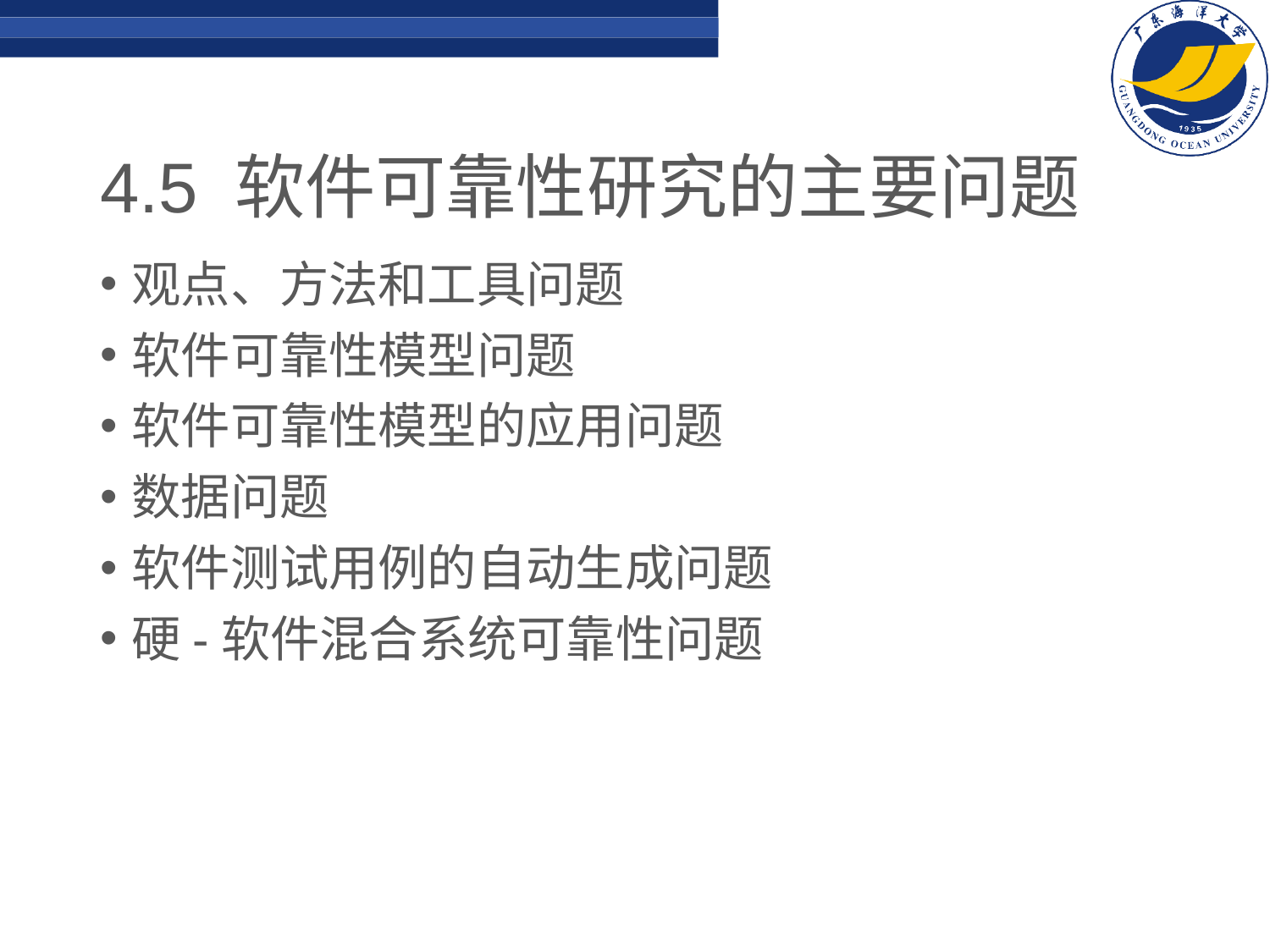

# 4.5 软件可靠性研究的主要问题
观点、方法和工具问题
软件可靠性模型问题
软件可靠性模型的应用问题
数据问题
软件测试用例的自动生成问题
硬-软件混合系统可靠性问题
40